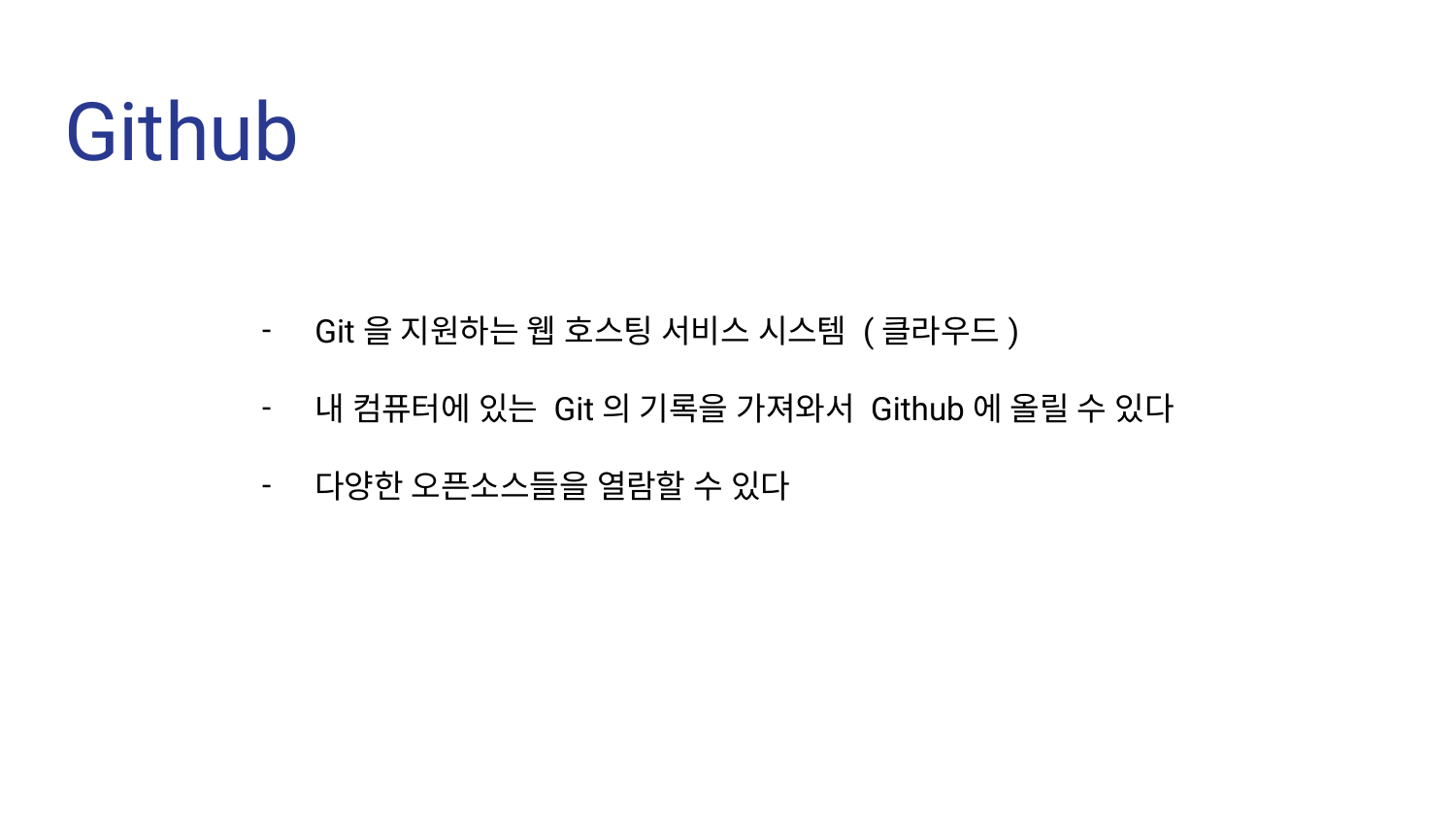

# Github
Git을 지원하는 웹 호스팅 서비스 시스템 (클라우드)

내 컴퓨터에 있는 Git의 기록을 가져와서 Github에 올릴 수 있다

다양한 오픈소스들을 열람할 수 있다